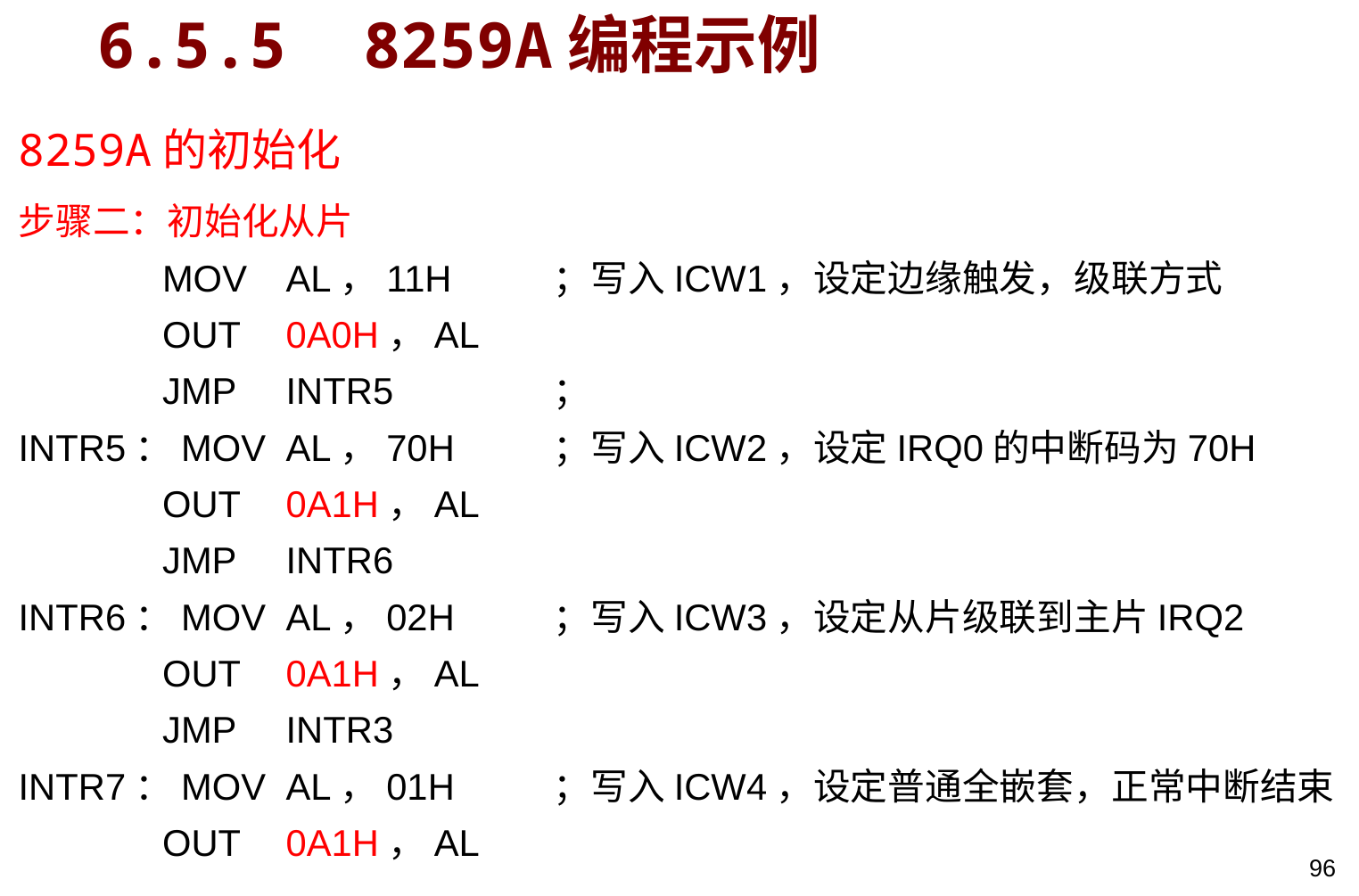

# 6.5.5  8259A编程示例
8259A的初始化
步骤二：初始化从片
	 MOV  	AL，11H	；写入ICW1，设定边缘触发，级联方式
	 OUT  	0A0H，AL
	 JMP  	INTR5		；
INTR5：MOV	AL，70H	；写入ICW2，设定IRQ0的中断码为70H
	 OUT  	0A1H，AL
	 JMP 	INTR6
INTR6：MOV 	AL，02H	；写入ICW3，设定从片级联到主片IRQ2
	 OUT	0A1H，AL
	 JMP	INTR3
INTR7：MOV	AL，01H	；写入ICW4，设定普通全嵌套，正常中断结束
	 OUT 	0A1H，AL
96